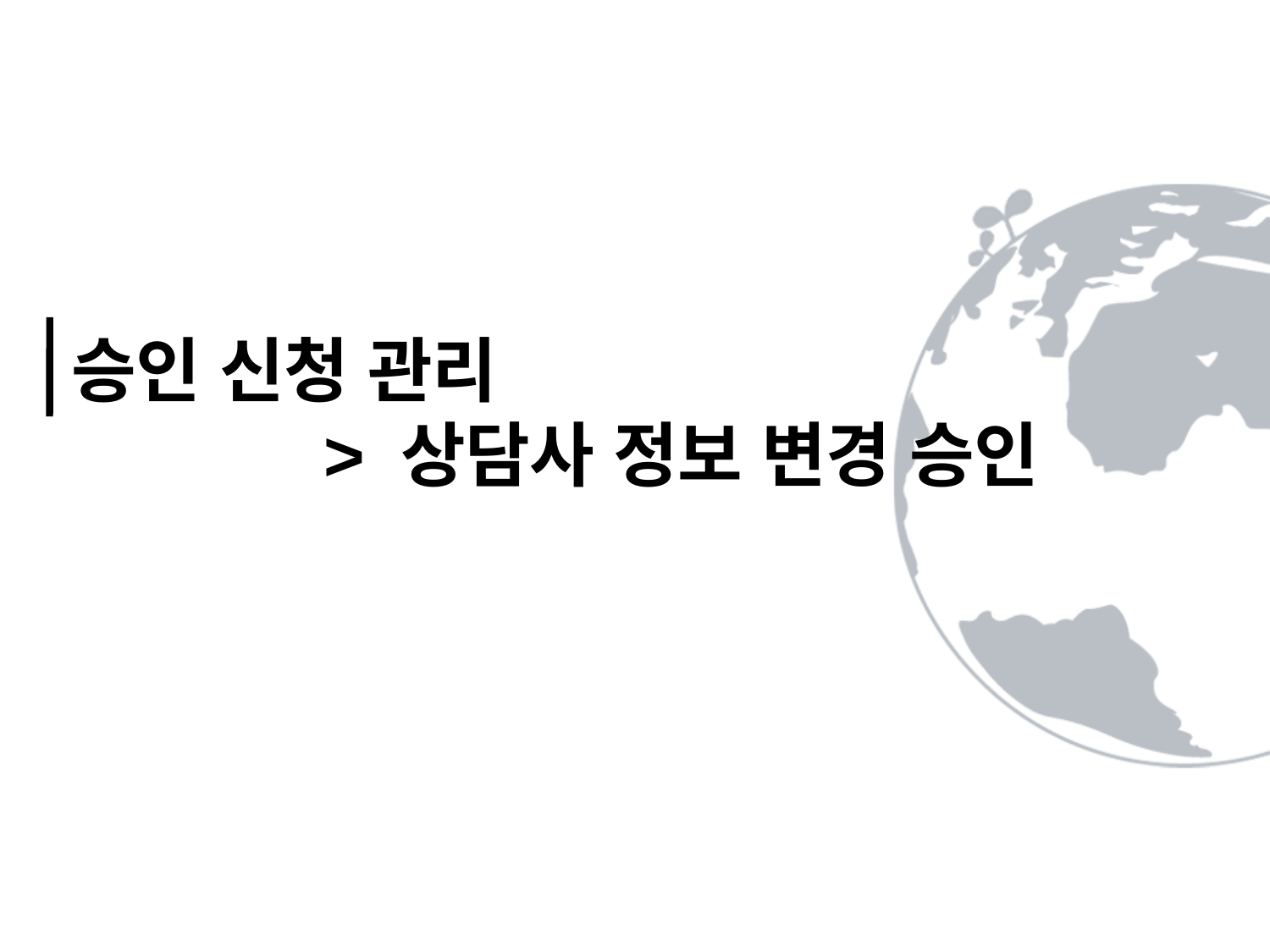

승인 신청 관리
             > 상담사 정보 변경 승인